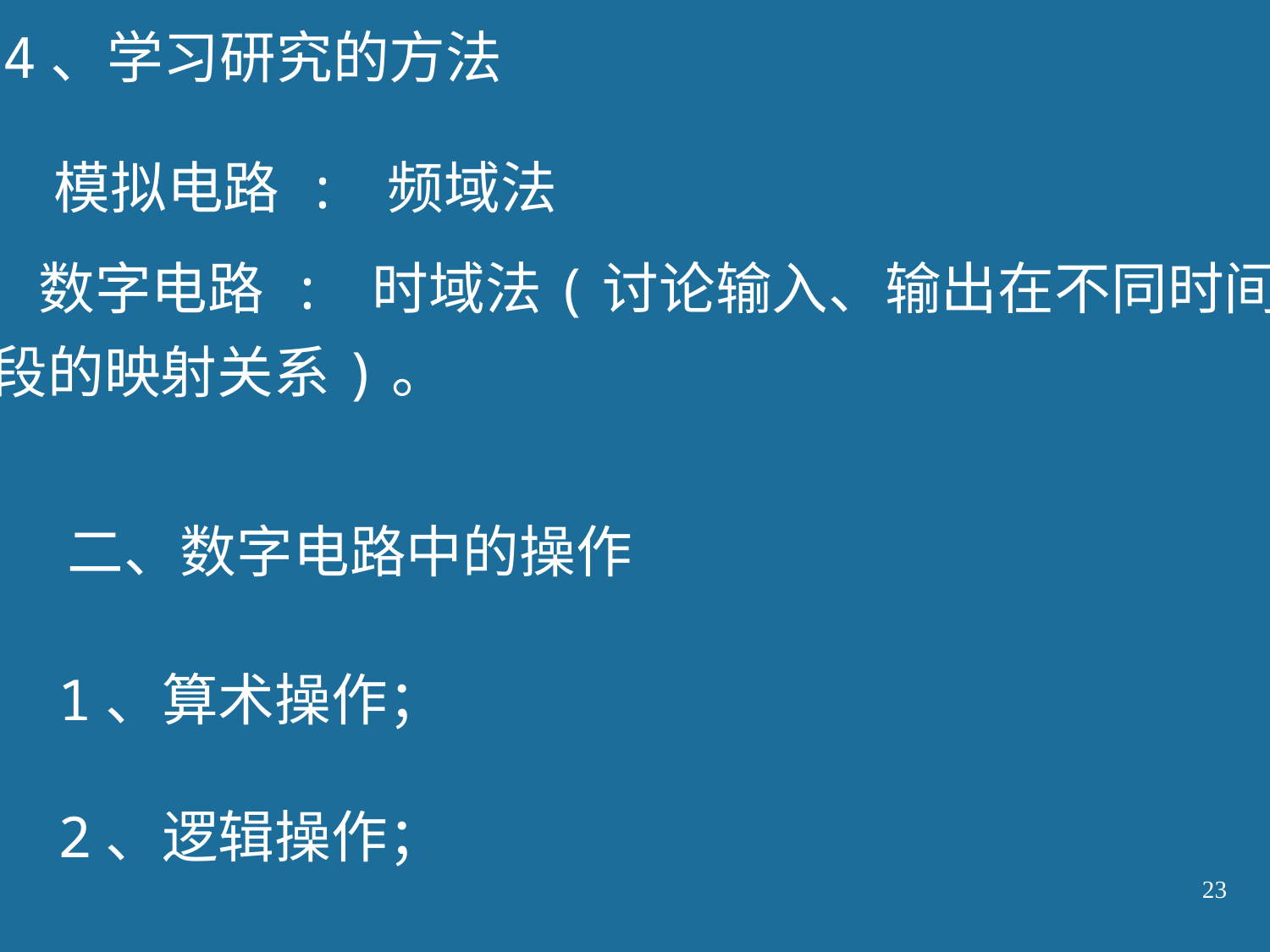

4、学习研究的方法
模拟电路 : 频域法
数字电路 : 时域法(讨论输入、输出在不同时间
段的映射关系)。
二、数字电路中的操作
1、算术操作；
2、逻辑操作；
23